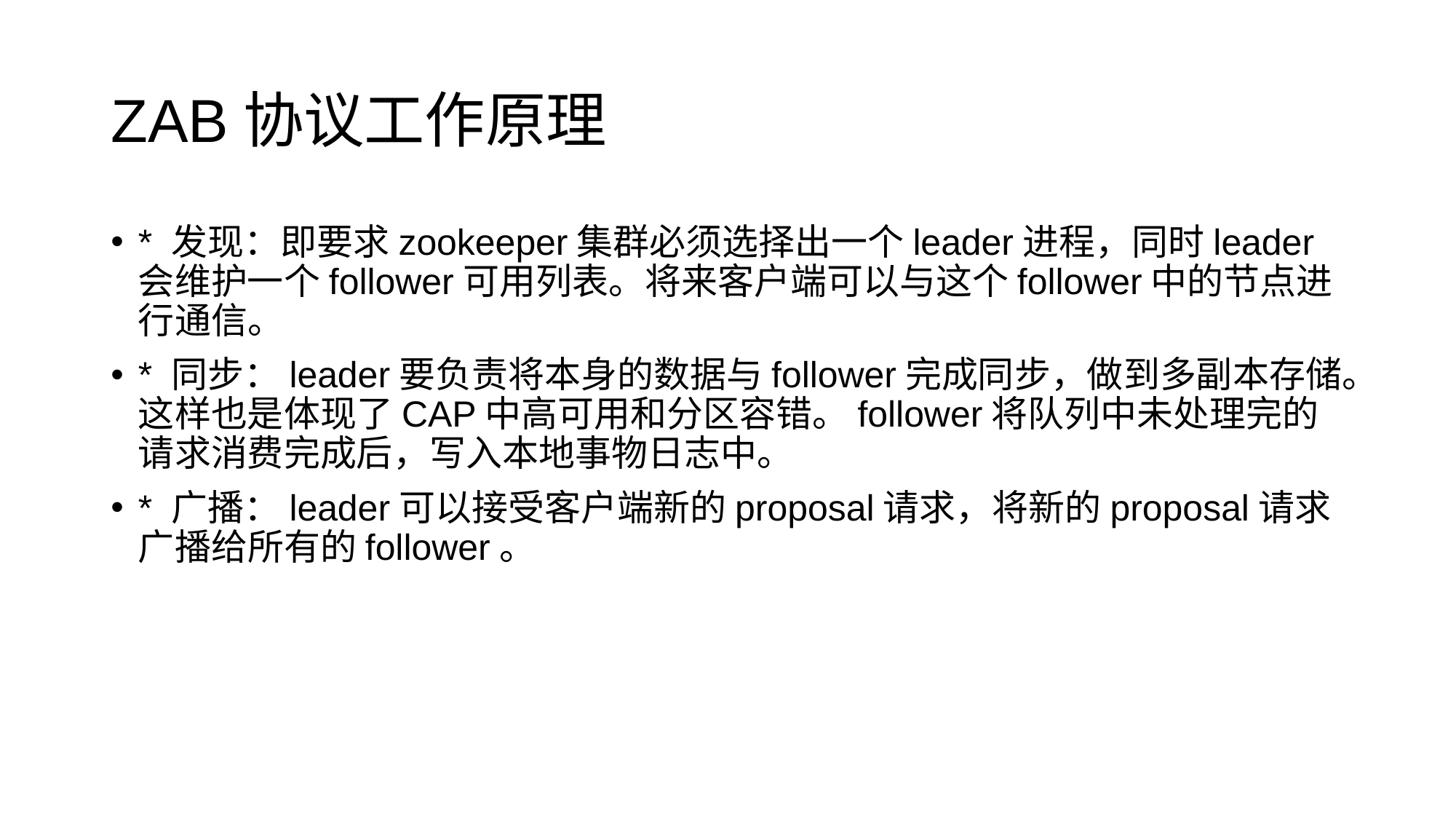

# ZAB协议工作原理
* 发现：即要求zookeeper集群必须选择出一个leader进程，同时leader会维护一个follower可用列表。将来客户端可以与这个follower中的节点进行通信。
* 同步：leader要负责将本身的数据与follower完成同步，做到多副本存储。这样也是体现了CAP中高可用和分区容错。follower将队列中未处理完的请求消费完成后，写入本地事物日志中。
* 广播：leader可以接受客户端新的proposal请求，将新的proposal请求广播给所有的follower。